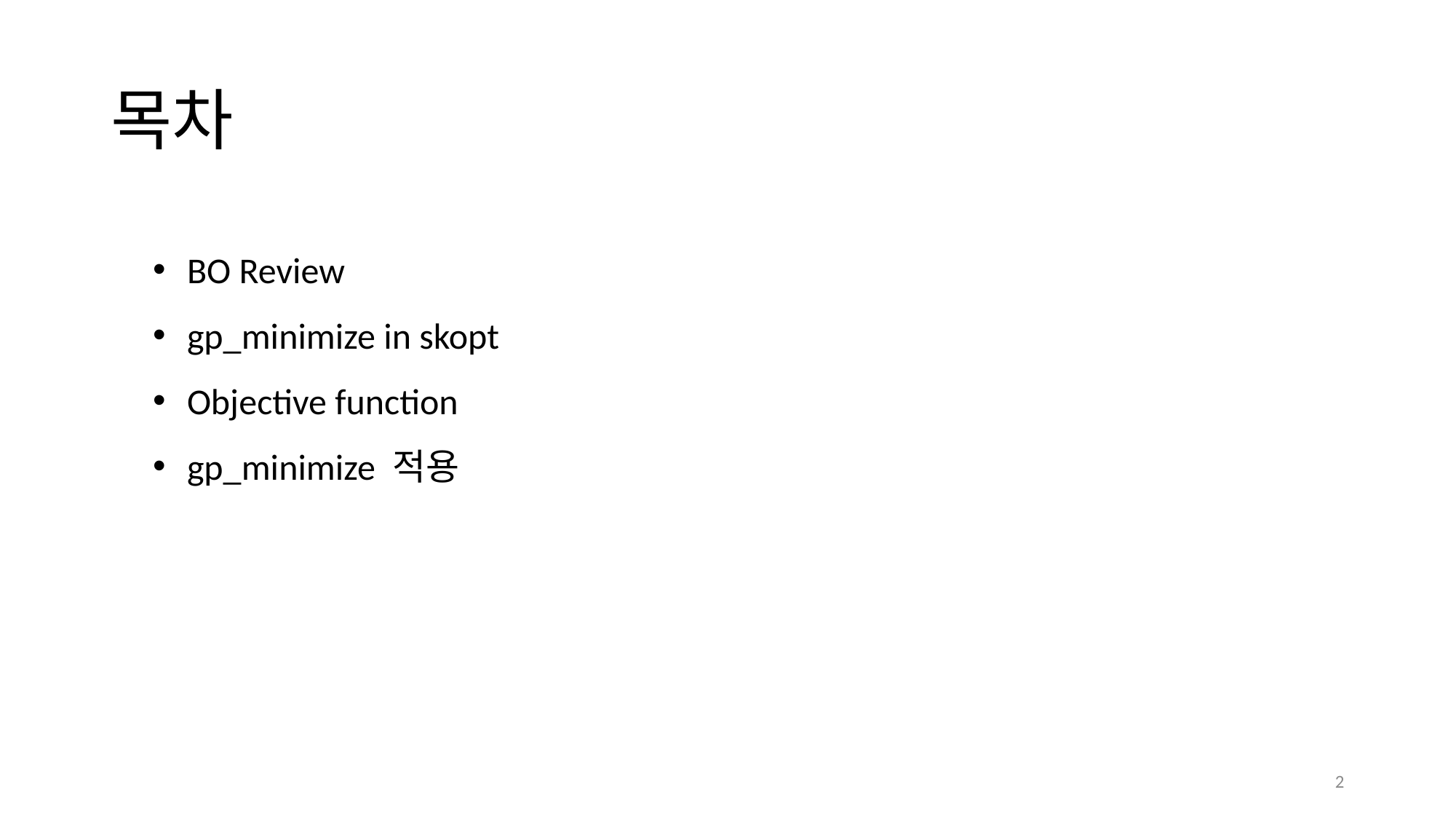

# 목차
BO Review
gp_minimize in skopt
Objective function
gp_minimize 적용

2